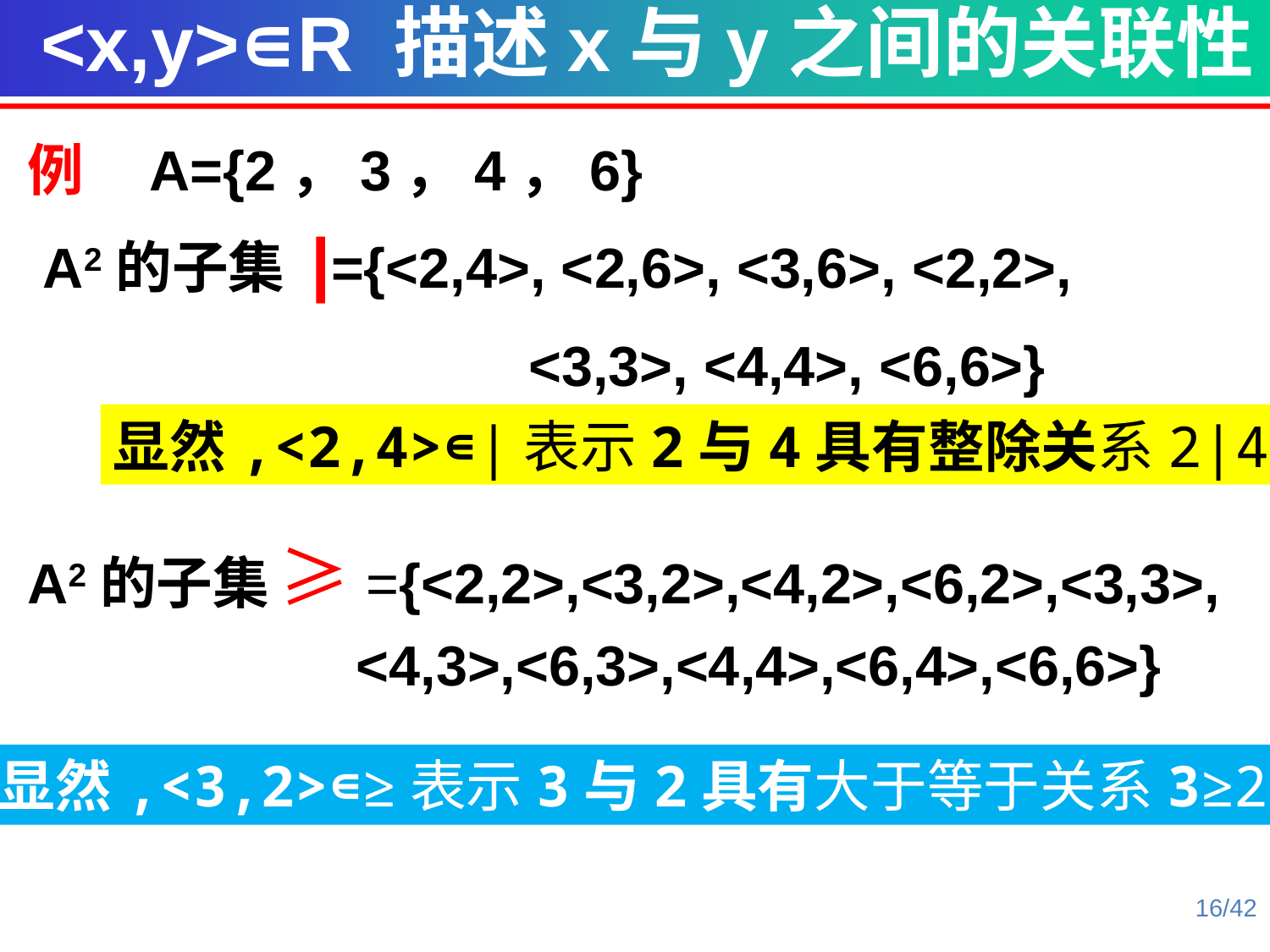

<x,y>∊R 描述x与y之间的关联性
例    A={2，3，4，6}
 A2的子集 |={<2,4>, <2,6>, <3,6>, <2,2>,
                                <3,3>, <4,4>, <6,6>}

A2的子集 ≥={<2,2>,<3,2>,<4,2>,<6,2>,<3,3>,
                     <4,3>,<6,3>,<4,4>,<6,4>,<6,6>}
显然,<2,4>∊|表示2与4具有整除关系2|4
显然,<3,2>∊≥表示3与2具有大于等于关系3≥2
16/42
16/42